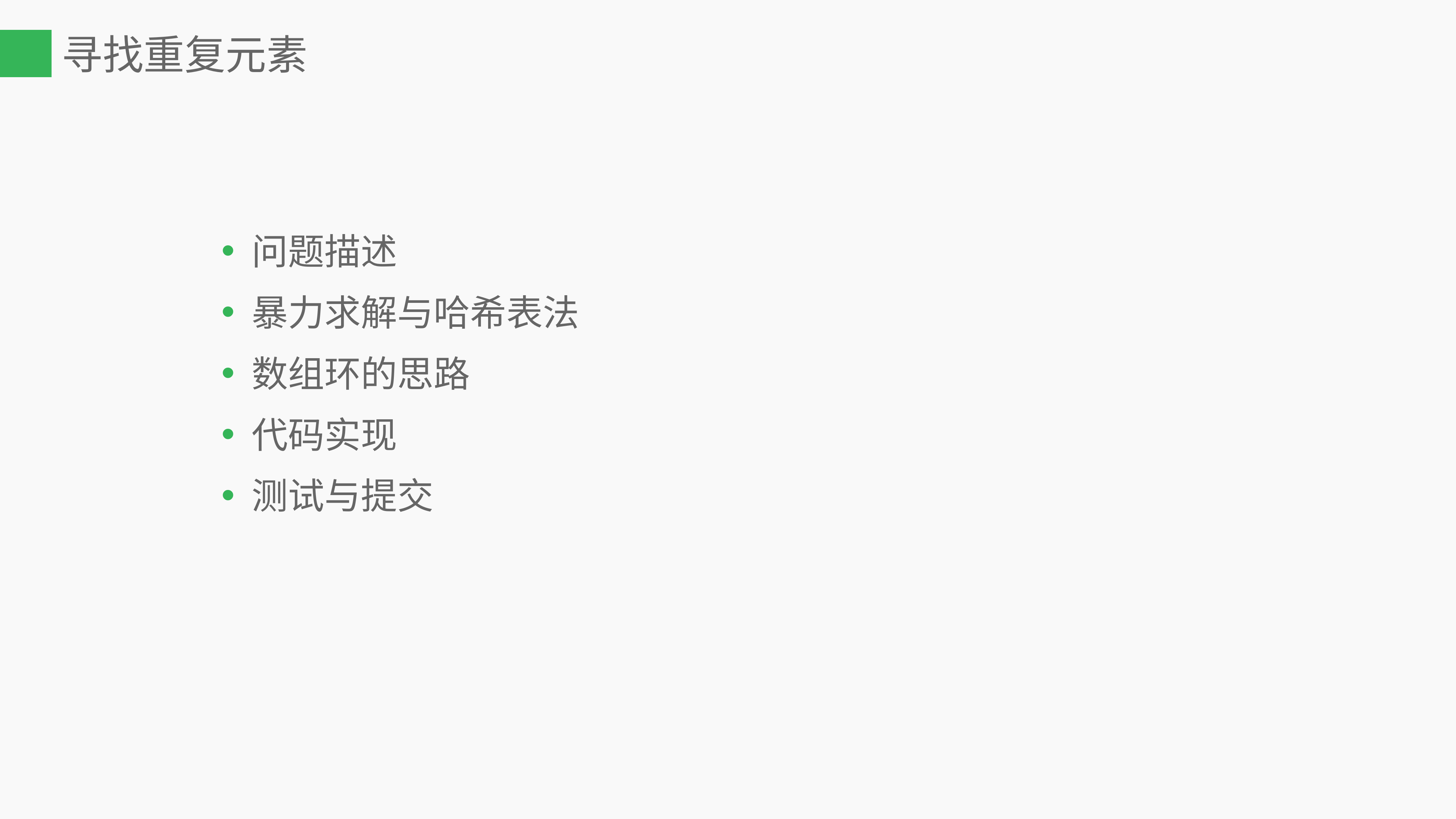

# 寻找重复元素
问题描述
暴力求解与哈希表法
数组环的思路
代码实现
测试与提交